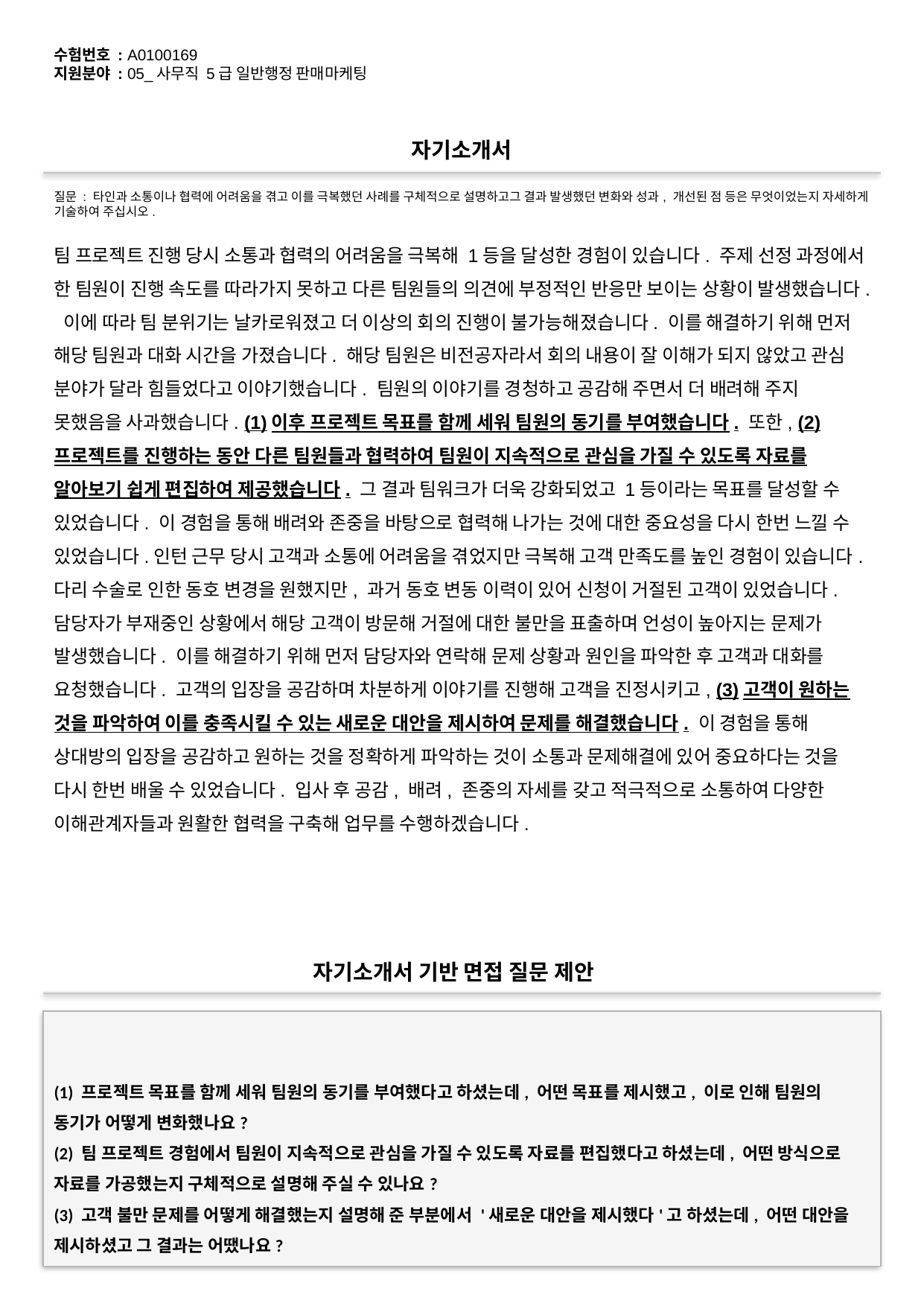

수험번호 : A0100169
지원분야 : 05_사무직 5급 일반행정 판매마케팅
#

자기소개서

질문 : 타인과 소통이나 협력에 어려움을 겪고 이를 극복했던 사례를 구체적으로 설명하고그 결과 발생했던 변화와 성과, 개선된 점 등은 무엇이었는지 자세하게 기술하여 주십시오.

팀 프로젝트 진행 당시 소통과 협력의 어려움을 극복해 1등을 달성한 경험이 있습니다. 주제 선정 과정에서 한 팀원이 진행 속도를 따라가지 못하고 다른 팀원들의 의견에 부정적인 반응만 보이는 상황이 발생했습니다. 이에 따라 팀 분위기는 날카로워졌고 더 이상의 회의 진행이 불가능해졌습니다. 이를 해결하기 위해 먼저 해당 팀원과 대화 시간을 가졌습니다. 해당 팀원은 비전공자라서 회의 내용이 잘 이해가 되지 않았고 관심 분야가 달라 힘들었다고 이야기했습니다. 팀원의 이야기를 경청하고 공감해 주면서 더 배려해 주지 못했음을 사과했습니다. (1)이후 프로젝트 목표를 함께 세워 팀원의 동기를 부여했습니다. 또한, (2)프로젝트를 진행하는 동안 다른 팀원들과 협력하여 팀원이 지속적으로 관심을 가질 수 있도록 자료를 알아보기 쉽게 편집하여 제공했습니다. 그 결과 팀워크가 더욱 강화되었고 1등이라는 목표를 달성할 수 있었습니다. 이 경험을 통해 배려와 존중을 바탕으로 협력해 나가는 것에 대한 중요성을 다시 한번 느낄 수 있었습니다.인턴 근무 당시 고객과 소통에 어려움을 겪었지만 극복해 고객 만족도를 높인 경험이 있습니다. 다리 수술로 인한 동호 변경을 원했지만, 과거 동호 변동 이력이 있어 신청이 거절된 고객이 있었습니다. 담당자가 부재중인 상황에서 해당 고객이 방문해 거절에 대한 불만을 표출하며 언성이 높아지는 문제가 발생했습니다. 이를 해결하기 위해 먼저 담당자와 연락해 문제 상황과 원인을 파악한 후 고객과 대화를 요청했습니다. 고객의 입장을 공감하며 차분하게 이야기를 진행해 고객을 진정시키고, (3)고객이 원하는 것을 파악하여 이를 충족시킬 수 있는 새로운 대안을 제시하여 문제를 해결했습니다. 이 경험을 통해 상대방의 입장을 공감하고 원하는 것을 정확하게 파악하는 것이 소통과 문제해결에 있어 중요하다는 것을 다시 한번 배울 수 있었습니다. 입사 후 공감, 배려, 존중의 자세를 갖고 적극적으로 소통하여 다양한 이해관계자들과 원활한 협력을 구축해 업무를 수행하겠습니다.

자기소개서 기반 면접 질문 제안

(1) 프로젝트 목표를 함께 세워 팀원의 동기를 부여했다고 하셨는데, 어떤 목표를 제시했고, 이로 인해 팀원의 동기가 어떻게 변화했나요?
(2) 팀 프로젝트 경험에서 팀원이 지속적으로 관심을 가질 수 있도록 자료를 편집했다고 하셨는데, 어떤 방식으로 자료를 가공했는지 구체적으로 설명해 주실 수 있나요?
(3) 고객 불만 문제를 어떻게 해결했는지 설명해 준 부분에서 '새로운 대안을 제시했다'고 하셨는데, 어떤 대안을 제시하셨고 그 결과는 어땠나요?